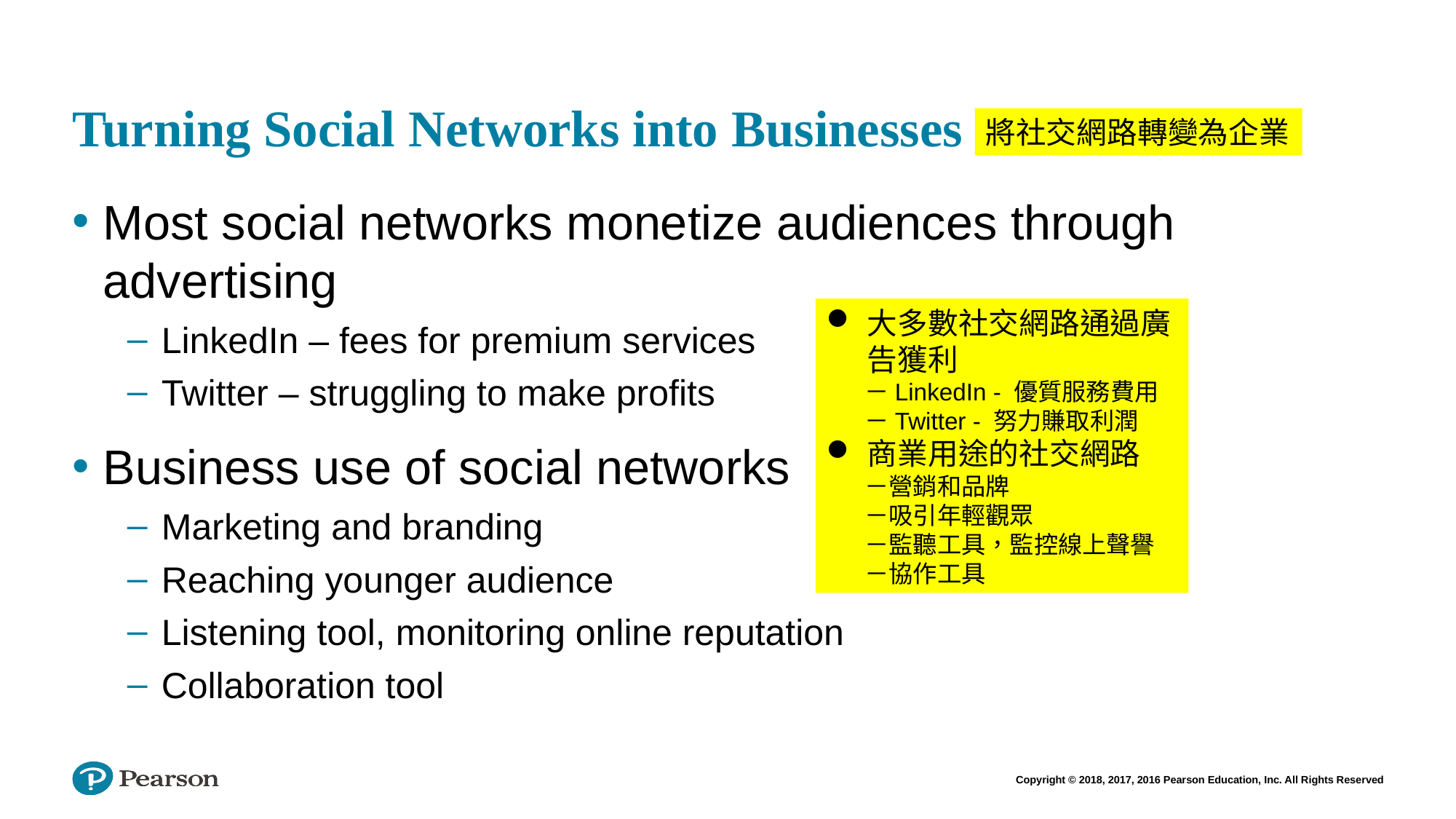

# Turning Social Networks into Businesses
將社交網路轉變為企業
Most social networks monetize audiences through advertising
LinkedIn – fees for premium services
Twitter – struggling to make profits
Business use of social networks
Marketing and branding
Reaching younger audience
Listening tool, monitoring online reputation
Collaboration tool
大多數社交網路通過廣告獲利
      －LinkedIn - 優質服務費用
      －Twitter - 努力賺取利潤
商業用途的社交網路
      －營銷和品牌
      －吸引年輕觀眾
      －監聽工具，監控線上聲譽
      －協作工具